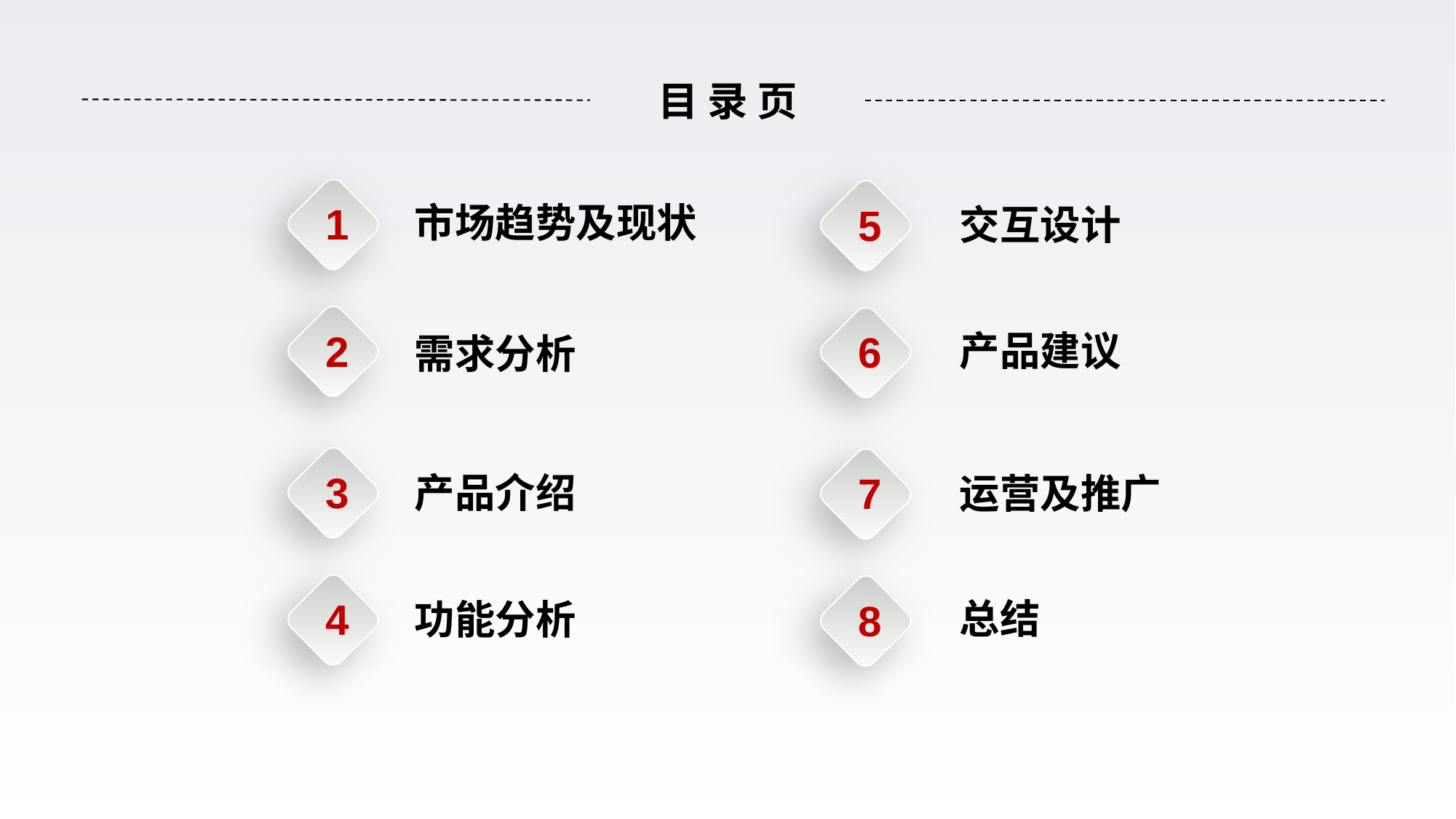

目 录 页

1

5
市场趋势及现状
交互设计

2

6
产品建议
需求分析

3

7
产品介绍
运营及推广

4

8
总结
功能分析